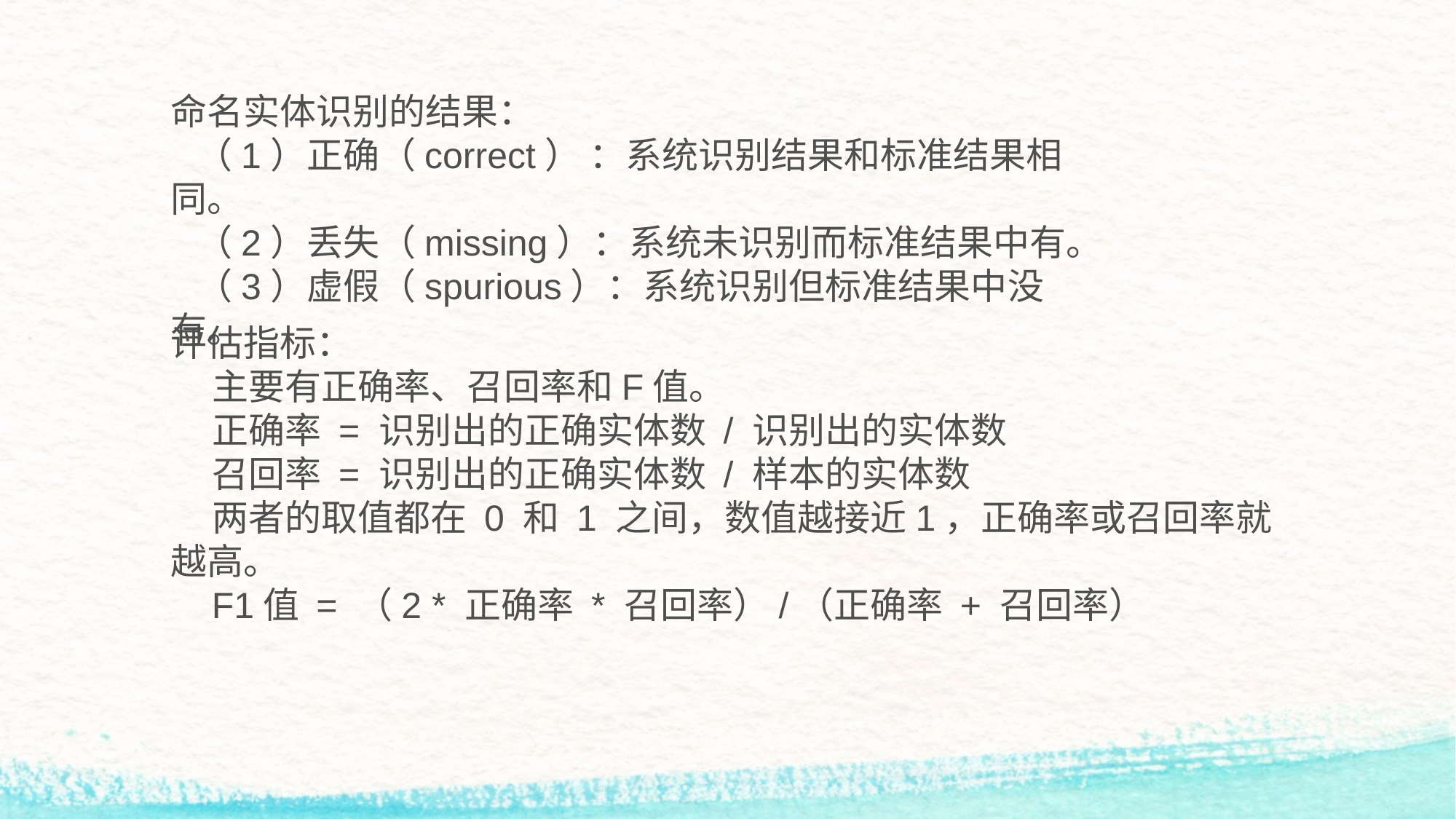

命名实体识别的结果：
  （1）正确（correct） ：系统识别结果和标准结果相同。
  （2）丢失（missing）：系统未识别而标准结果中有。
  （3）虚假（spurious）：系统识别但标准结果中没有。
评估指标：
    主要有正确率、召回率和F值。
    正确率 = 识别出的正确实体数 / 识别出的实体数
    召回率 = 识别出的正确实体数 / 样本的实体数
    两者的取值都在 0 和 1 之间，数值越接近1，正确率或召回率就越高。
    F1值 = （2 * 正确率 * 召回率）/（正确率 + 召回率）